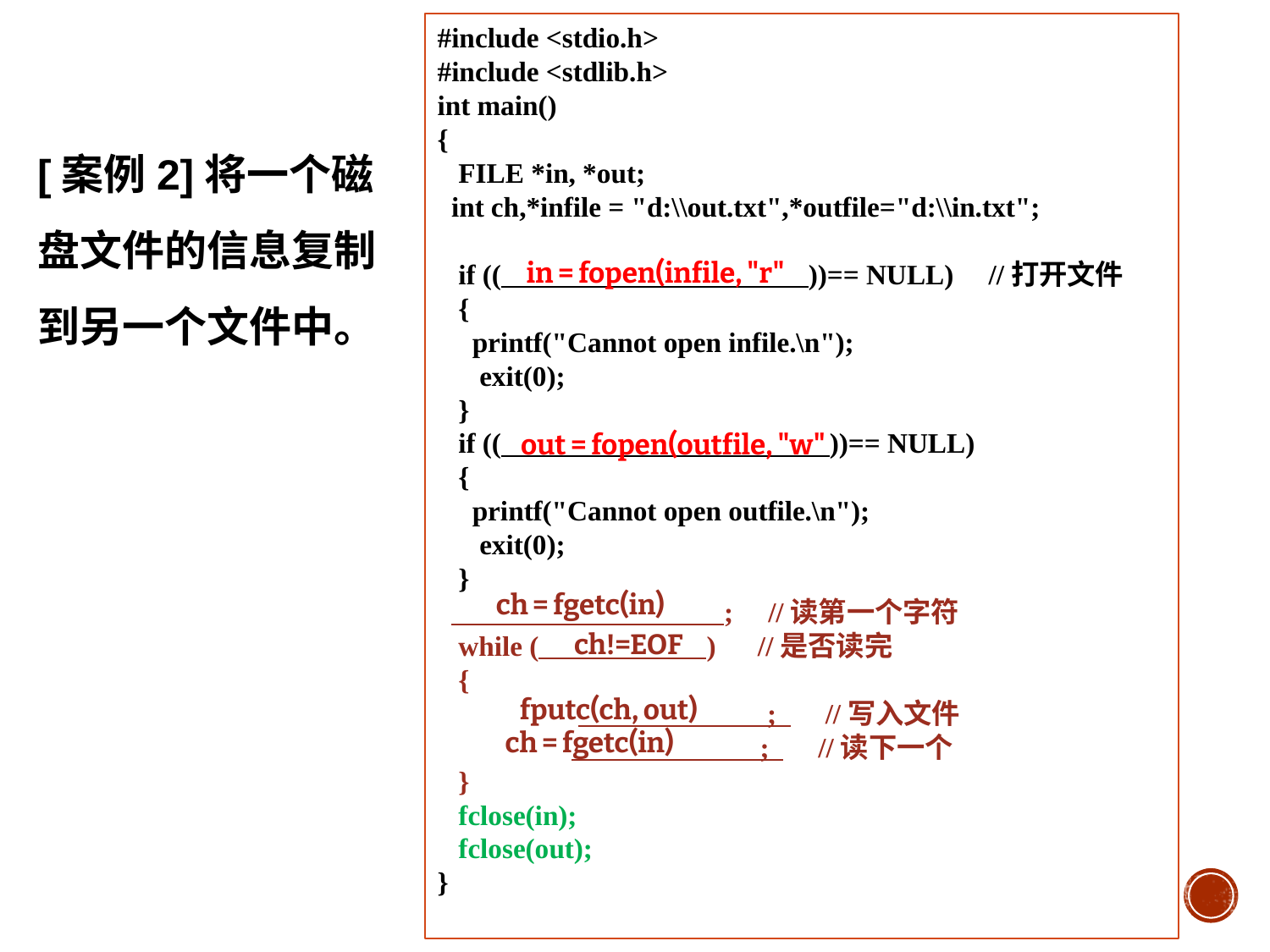

#include <stdio.h>
#include <stdlib.h>
int main()
{
   FILE *in, *out;
  int ch,*infile = "d:\\out.txt",*outfile="d:\\in.txt";

   if ((                                            ))== NULL)     //打开文件
   {
     printf("Cannot open infile.\n");
      exit(0);
   }
   if ((                                               ))== NULL)
   {
     printf("Cannot open outfile.\n");
      exit(0);
   }
                                         ;     //读第一个字符
   while (                        )      //是否读完
   {
	                             ;       //写入文件
	                            ;       //读下一个
   }
   fclose(in);
   fclose(out);
}

[案例2]将一个磁盘文件的信息复制到另一个文件中。
in = fopen(infile, "r"
out = fopen(outfile, "w"
 ch = fgetc(in)
ch!=EOF
fputc(ch, out)
  ch = fgetc(in)
17